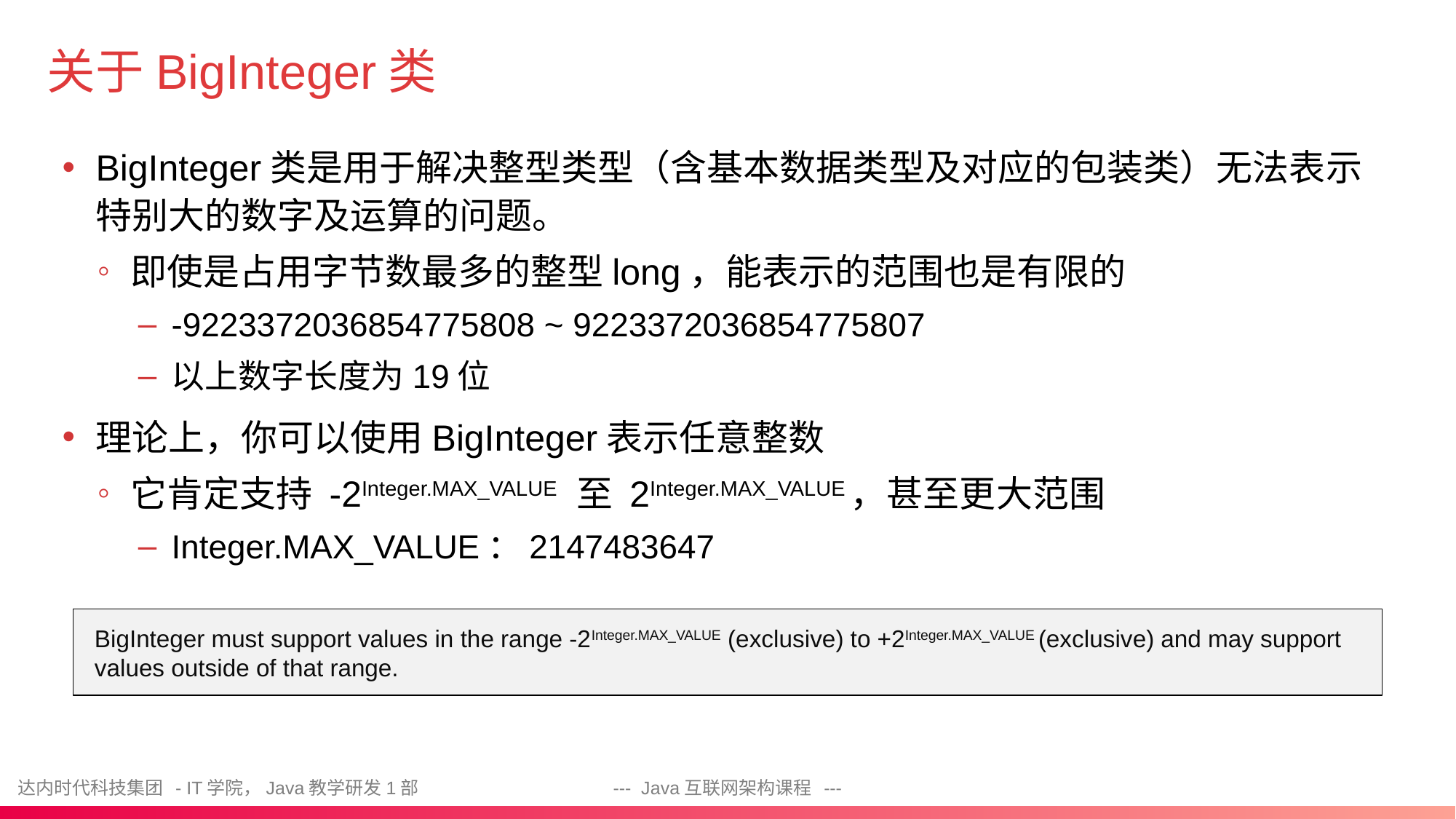

# 关于BigInteger类
BigInteger类是用于解决整型类型（含基本数据类型及对应的包装类）无法表示特别大的数字及运算的问题。
即使是占用字节数最多的整型long，能表示的范围也是有限的
-9223372036854775808 ~ 9223372036854775807
以上数字长度为19位
理论上，你可以使用BigInteger表示任意整数
它肯定支持 -2Integer.MAX_VALUE 至 2Integer.MAX_VALUE，甚至更大范围
Integer.MAX_VALUE：2147483647
BigInteger must support values in the range -2Integer.MAX_VALUE (exclusive) to +2Integer.MAX_VALUE (exclusive) and may support values outside of that range.